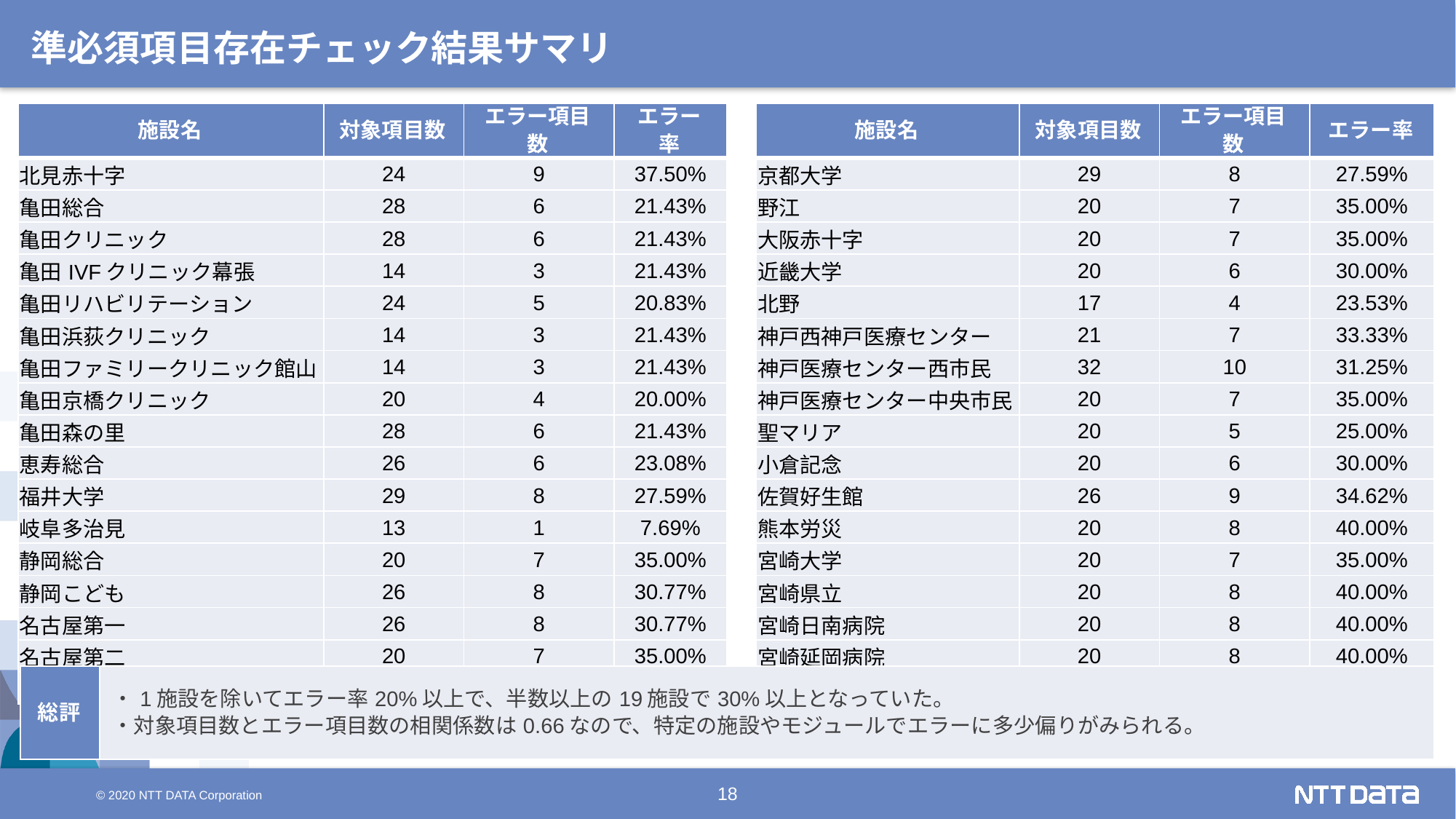

# 準必須項目存在チェック結果サマリ
| 施設名 | 対象項目数 | エラー項目数 | エラー率 |
| --- | --- | --- | --- |
| 京都大学 | 29 | 8 | 27.59% |
| 野江 | 20 | 7 | 35.00% |
| 大阪赤十字 | 20 | 7 | 35.00% |
| 近畿大学 | 20 | 6 | 30.00% |
| 北野 | 17 | 4 | 23.53% |
| 神戸西神戸医療センター | 21 | 7 | 33.33% |
| 神戸医療センター西市民 | 32 | 10 | 31.25% |
| 神戸医療センター中央市民 | 20 | 7 | 35.00% |
| 聖マリア | 20 | 5 | 25.00% |
| 小倉記念 | 20 | 6 | 30.00% |
| 佐賀好生館 | 26 | 9 | 34.62% |
| 熊本労災 | 20 | 8 | 40.00% |
| 宮崎大学 | 20 | 7 | 35.00% |
| 宮崎県立 | 20 | 8 | 40.00% |
| 宮崎日南病院 | 20 | 8 | 40.00% |
| 宮崎延岡病院 | 20 | 8 | 40.00% |
| 宮崎市郡医師会 | 19 | 7 | 36.84% |
| 施設名 | 対象項目数 | エラー項目数 | エラー率 |
| --- | --- | --- | --- |
| 北見赤十字 | 24 | 9 | 37.50% |
| 亀田総合 | 28 | 6 | 21.43% |
| 亀田クリニック | 28 | 6 | 21.43% |
| 亀田IVFクリニック幕張 | 14 | 3 | 21.43% |
| 亀田リハビリテーション | 24 | 5 | 20.83% |
| 亀田浜荻クリニック | 14 | 3 | 21.43% |
| 亀田ファミリークリニック館山 | 14 | 3 | 21.43% |
| 亀田京橋クリニック | 20 | 4 | 20.00% |
| 亀田森の里 | 28 | 6 | 21.43% |
| 恵寿総合 | 26 | 6 | 23.08% |
| 福井大学 | 29 | 8 | 27.59% |
| 岐阜多治見 | 13 | 1 | 7.69% |
| 静岡総合 | 20 | 7 | 35.00% |
| 静岡こども | 26 | 8 | 30.77% |
| 名古屋第一 | 26 | 8 | 30.77% |
| 名古屋第二 | 20 | 7 | 35.00% |
| 長浜赤十字 | 26 | 7 | 26.92% |
| 総評 | ・1施設を除いてエラー率20%以上で、半数以上の19施設で30%以上となっていた。 ・対象項目数とエラー項目数の相関係数は0.66なので、特定の施設やモジュールでエラーに多少偏りがみられる。 |
| --- | --- |